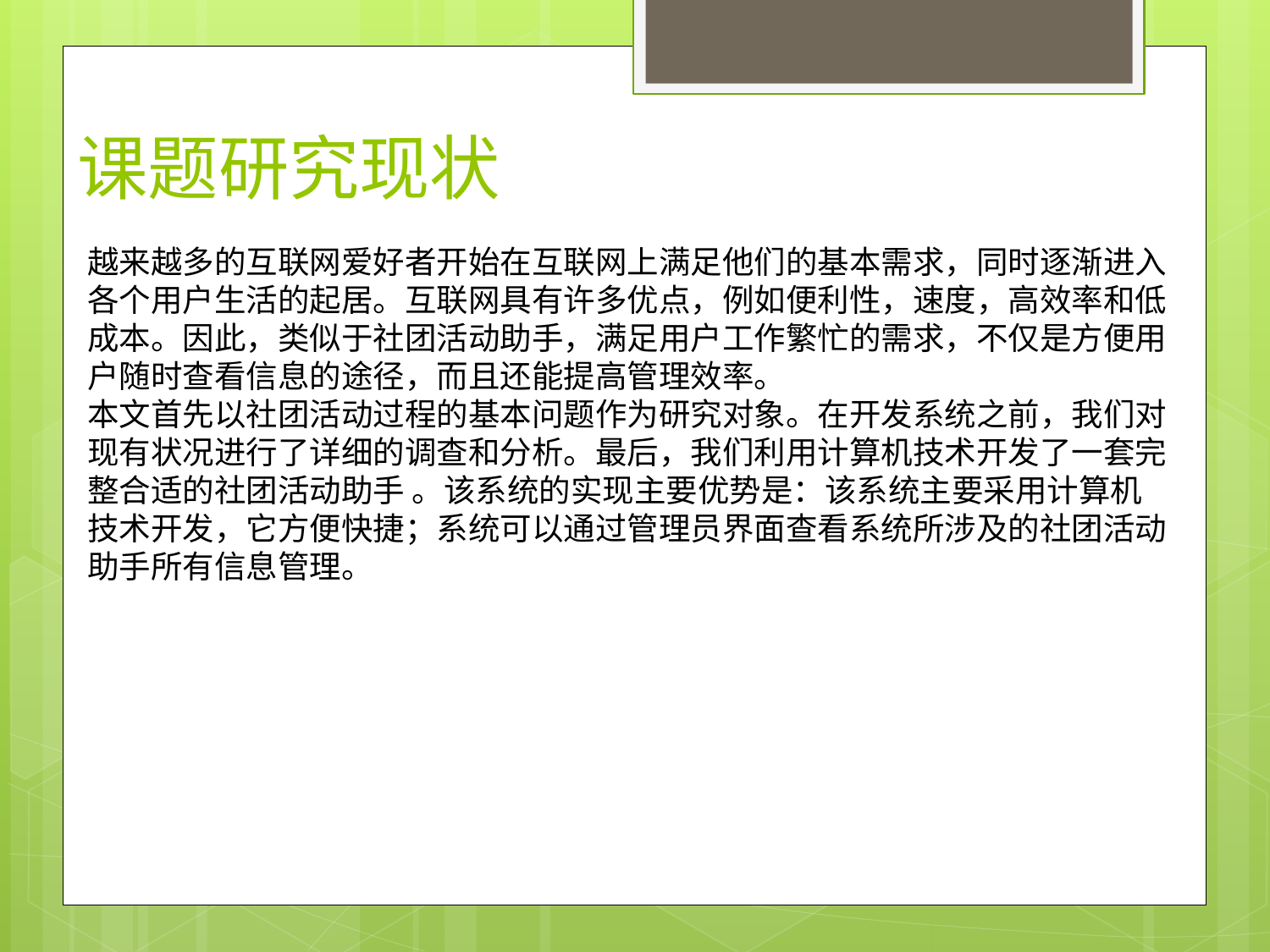

# 课题研究现状
越来越多的互联网爱好者开始在互联网上满足他们的基本需求，同时逐渐进入各个用户生活的起居。互联网具有许多优点，例如便利性，速度，高效率和低成本。因此，类似于社团活动助手，满足用户工作繁忙的需求，不仅是方便用户随时查看信息的途径，而且还能提高管理效率。
本文首先以社团活动过程的基本问题作为研究对象。在开发系统之前，我们对现有状况进行了详细的调查和分析。最后，我们利用计算机技术开发了一套完整合适的社团活动助手 。该系统的实现主要优势是：该系统主要采用计算机技术开发，它方便快捷；系统可以通过管理员界面查看系统所涉及的社团活动助手所有信息管理。